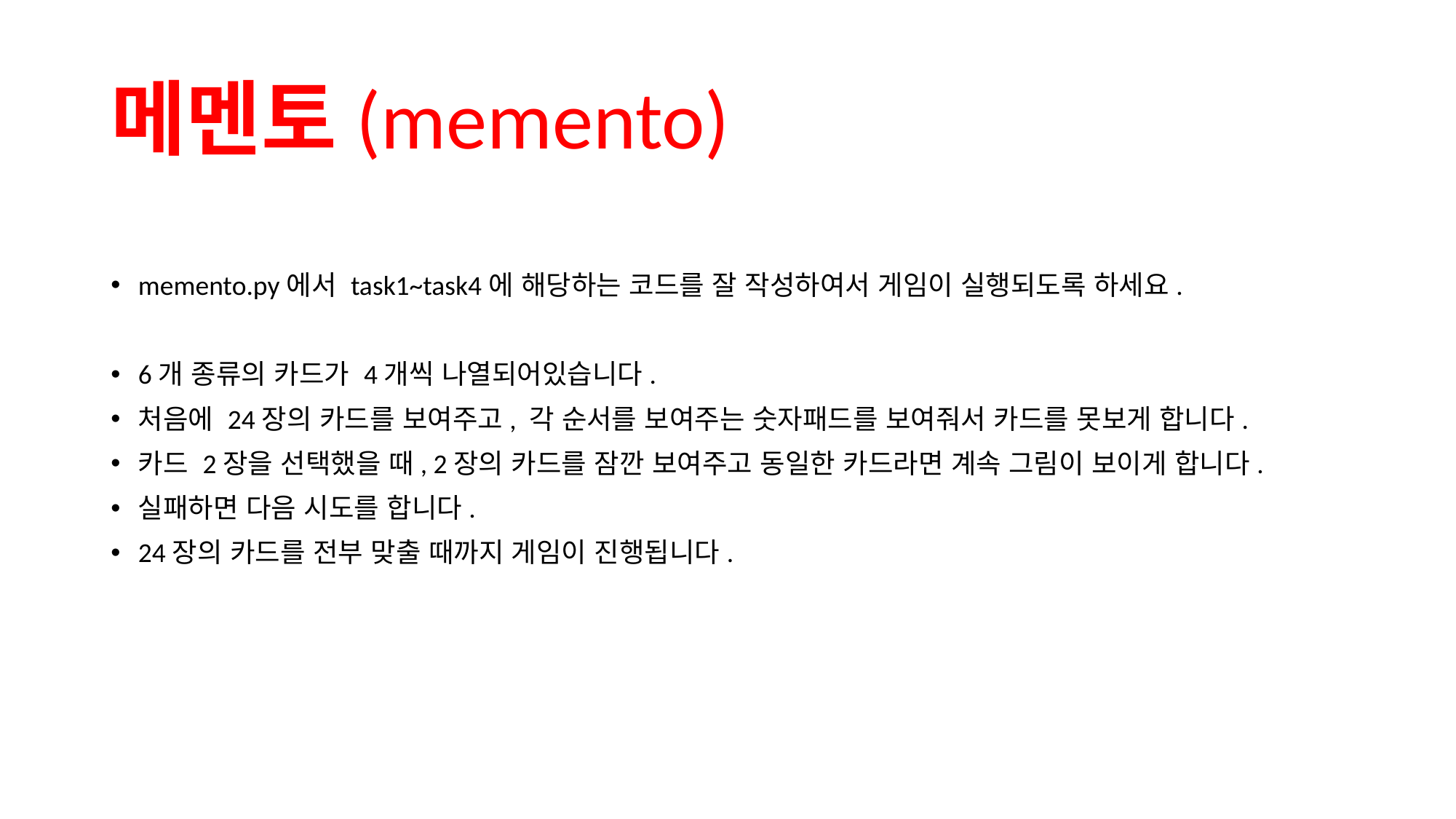

# 메멘토(memento)

memento.py에서 task1~task4에 해당하는 코드를 잘 작성하여서 게임이 실행되도록 하세요.

6개 종류의 카드가 4개씩 나열되어있습니다.
처음에 24장의 카드를 보여주고, 각 순서를 보여주는 숫자패드를 보여줘서 카드를 못보게 합니다.
카드 2장을 선택했을 때, 2장의 카드를 잠깐 보여주고 동일한 카드라면 계속 그림이 보이게 합니다.
실패하면 다음 시도를 합니다.
24장의 카드를 전부 맞출 때까지 게임이 진행됩니다.